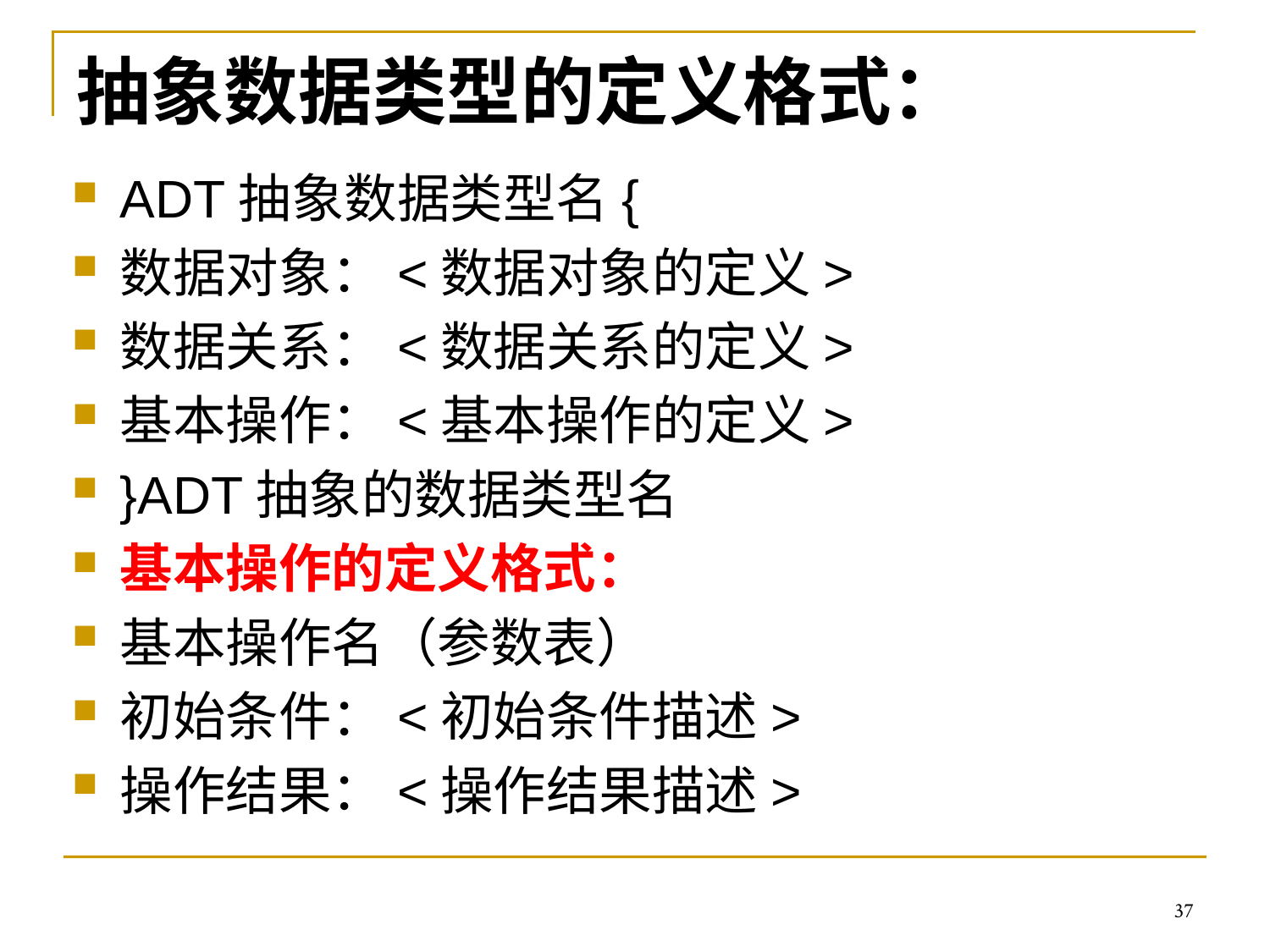

# 抽象数据类型的定义格式：
ADT抽象数据类型名{
数据对象：<数据对象的定义>
数据关系：<数据关系的定义>
基本操作：<基本操作的定义>
}ADT抽象的数据类型名
基本操作的定义格式：
基本操作名（参数表）
初始条件：<初始条件描述>
操作结果：<操作结果描述>

37